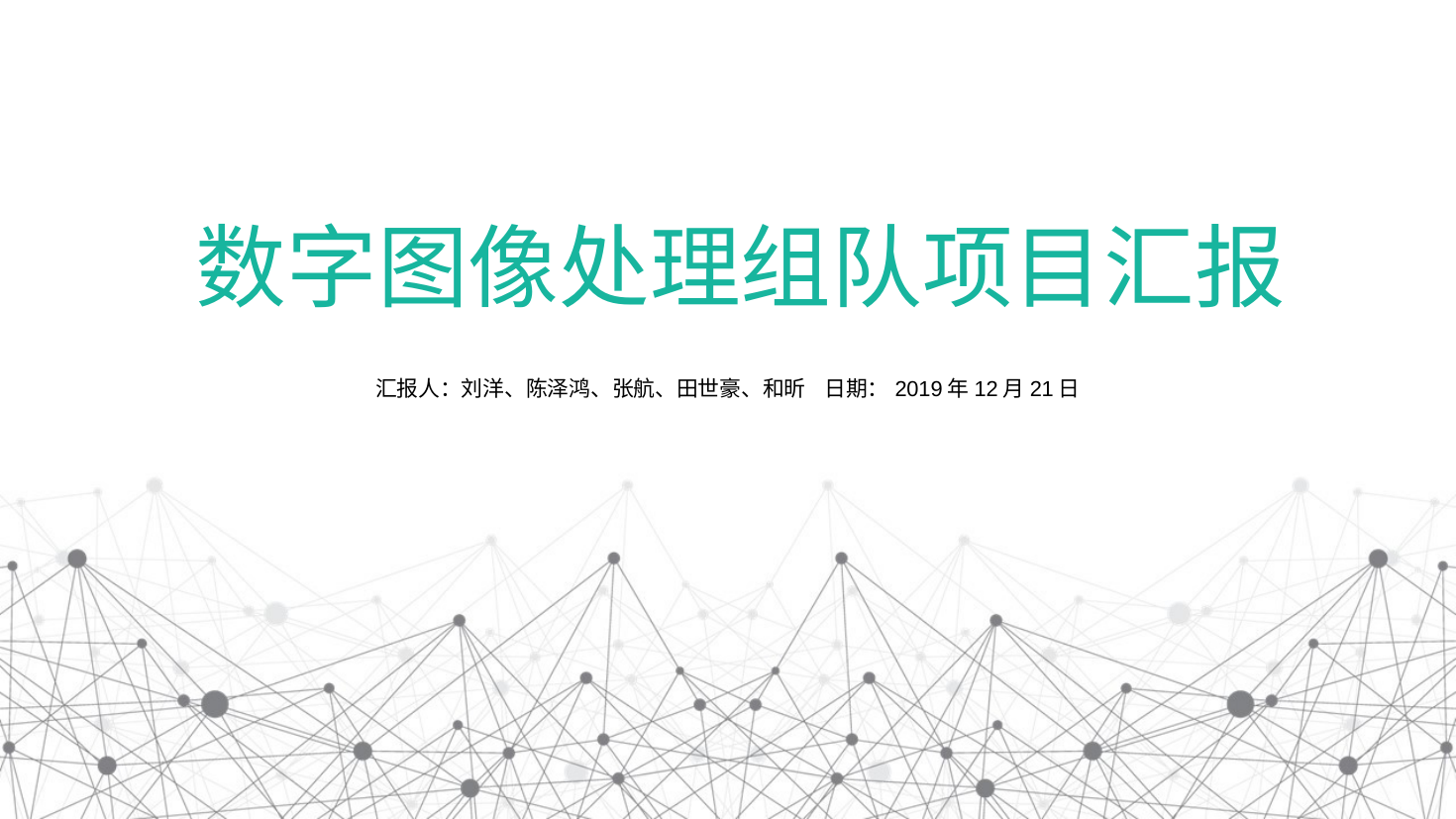

数字图像处理组队项目汇报
汇报人：刘洋、陈泽鸿、张航、田世豪、和昕    日期：2019年12月21日